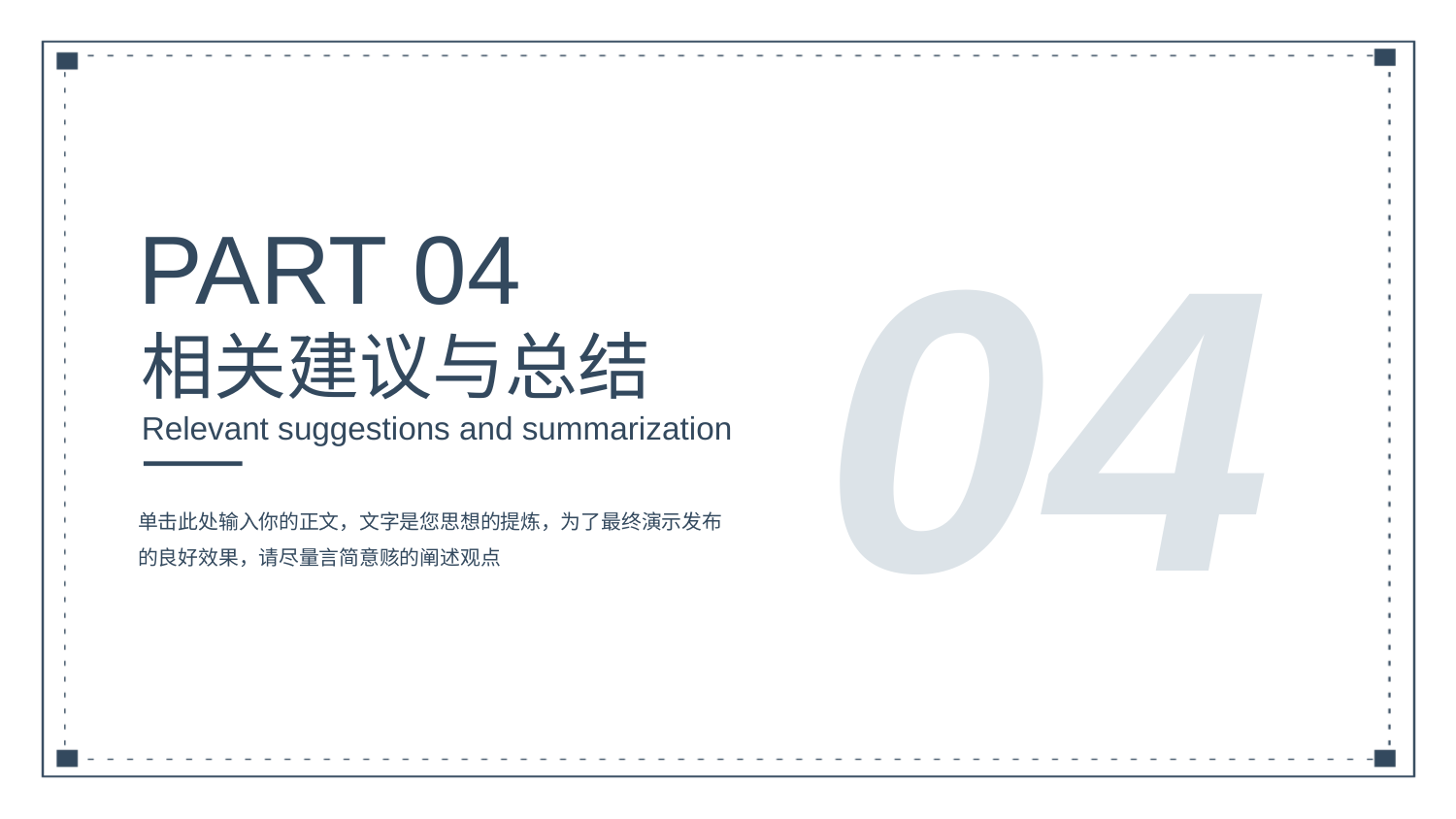

04
PART 04
相关建议与总结
Relevant suggestions and summarization

单击此处输入你的正文，文字是您思想的提炼，为了最终演示发布的良好效果，请尽量言简意赅的阐述观点